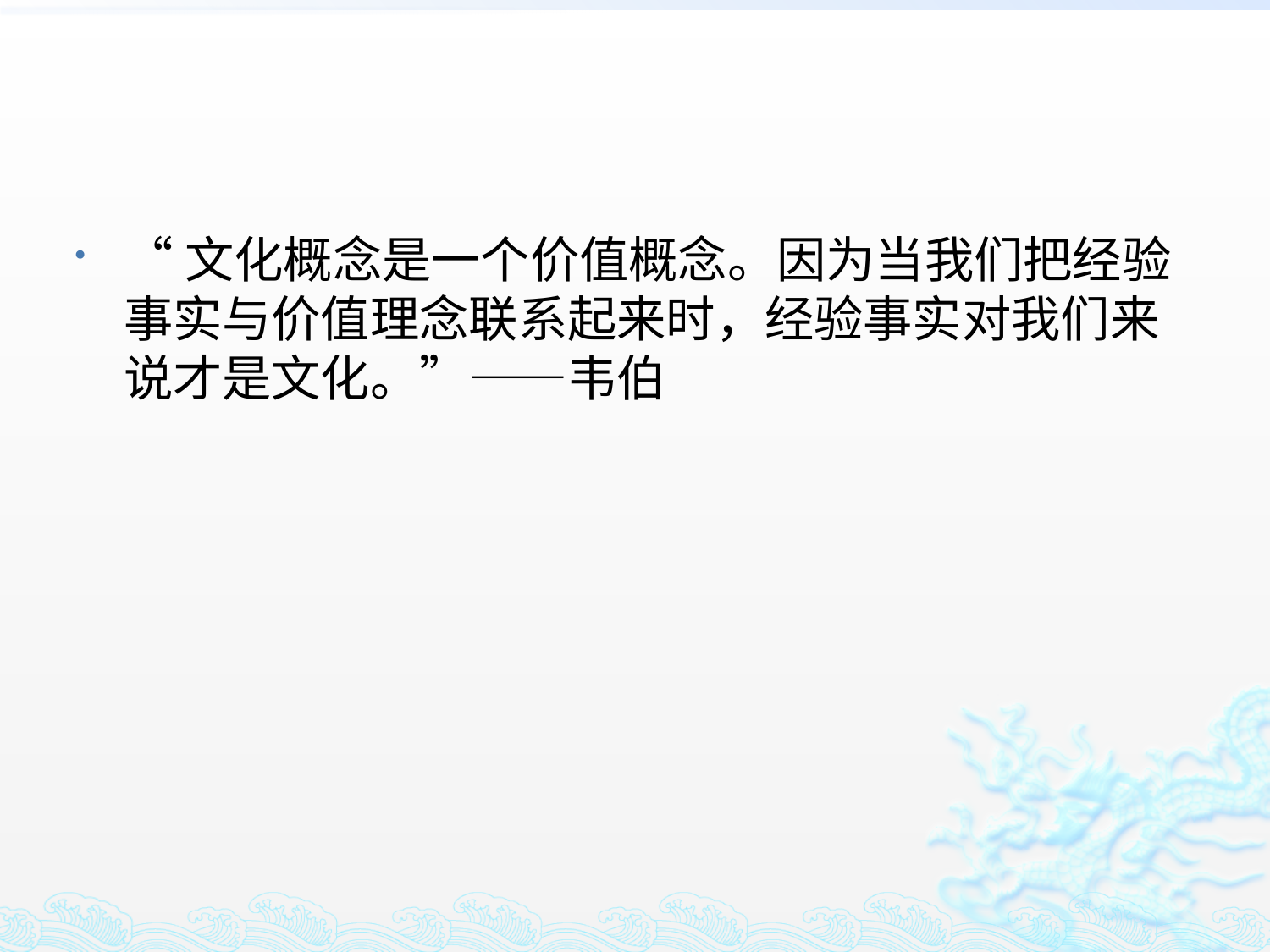

#
“文化概念是一个价值概念。因为当我们把经验事实与价值理念联系起来时，经验事实对我们来说才是文化。”——韦伯